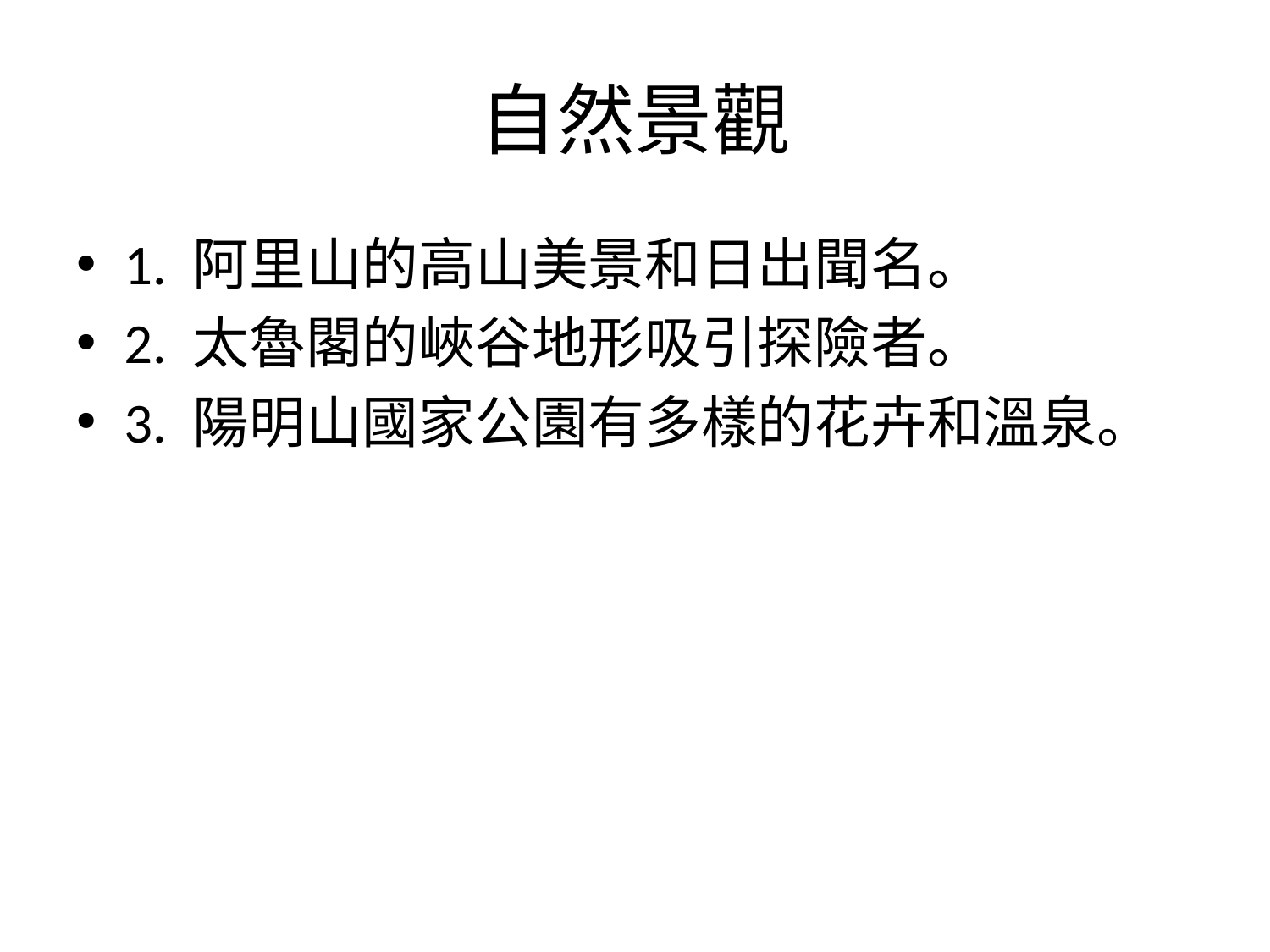

# 自然景觀
1. 阿里山的高山美景和日出聞名。
2. 太魯閣的峽谷地形吸引探險者。
3. 陽明山國家公園有多樣的花卉和溫泉。